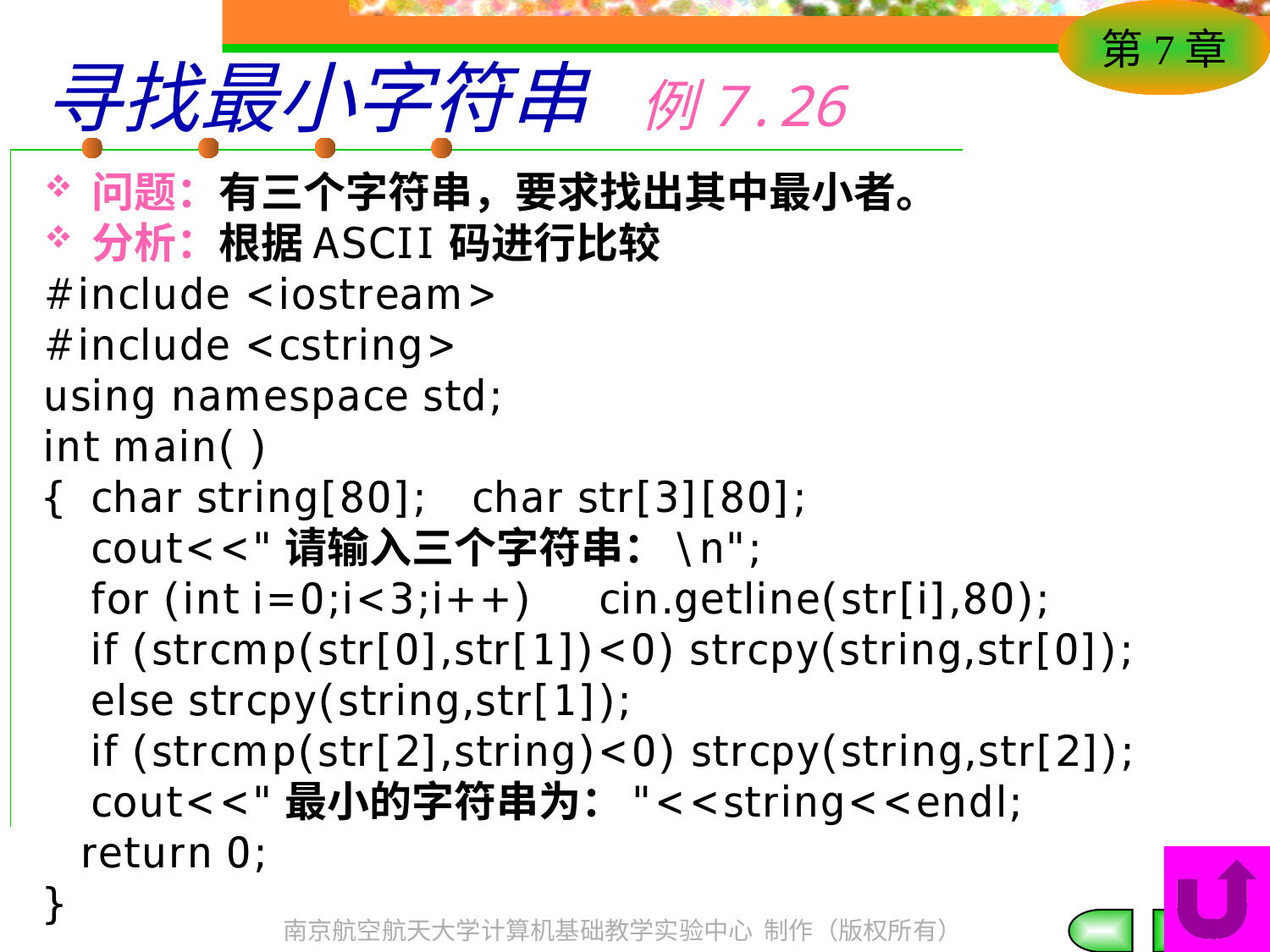

# 寻找最小字符串   例7.26
问题：有三个字符串，要求找出其中最小者。
分析：根据ASCII码进行比较
#include <iostream>
#include <cstring>
using namespace std;
int main( )
{	char string[80];	char str[3][80];
	cout<<"请输入三个字符串：\n";
	for (int i=0;i<3;i++)	cin.getline(str[i],80);
	if (strcmp(str[0],str[1])<0) strcpy(string,str[0]);
	else strcpy(string,str[1]);
	if (strcmp(str[2],string)<0) strcpy(string,str[2]);
	cout<<"最小的字符串为："<<string<<endl;
   return 0;
}